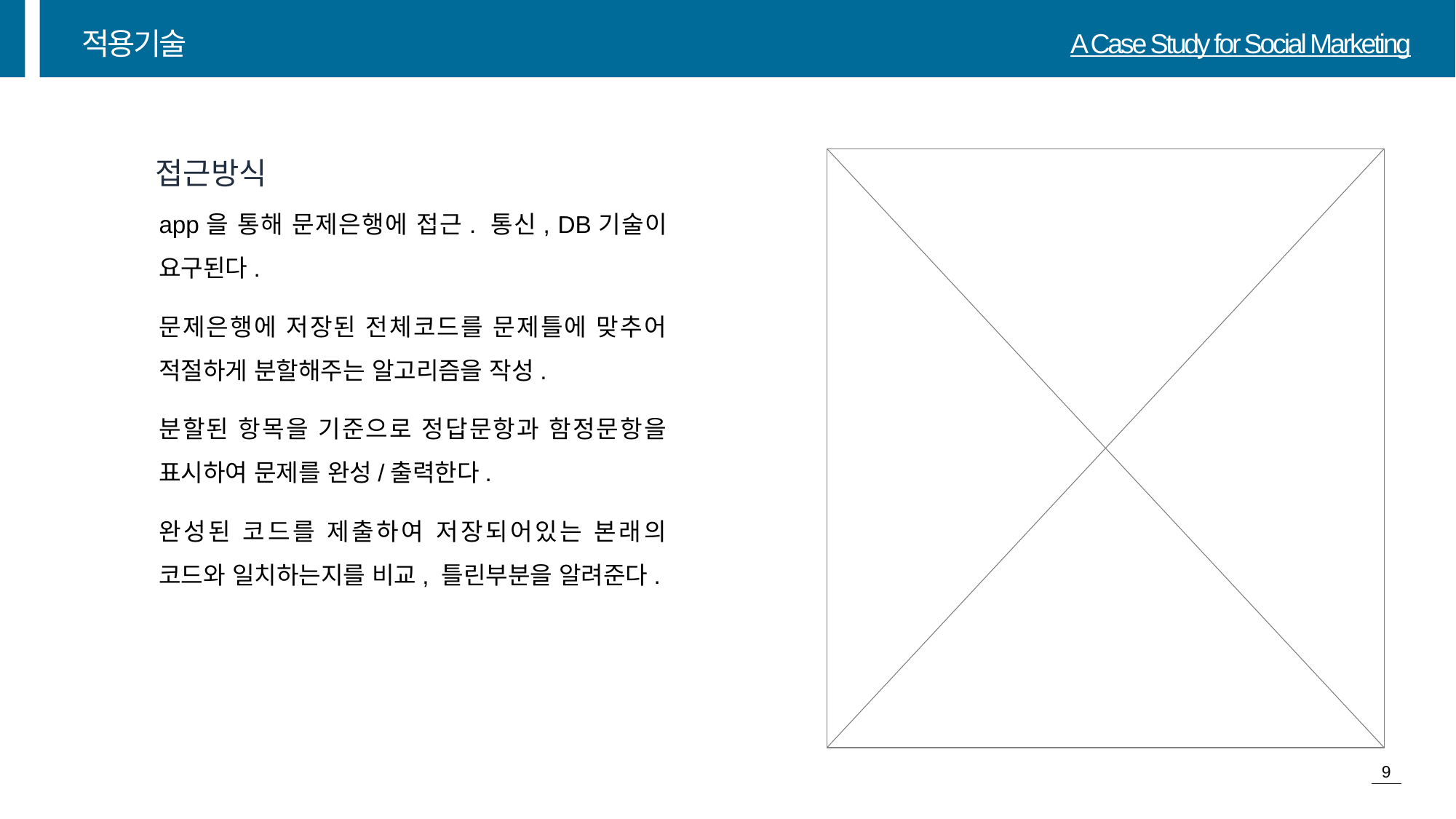

적용기술
접근방식

app을 통해 문제은행에 접근. 통신, DB기술이 요구된다.
문제은행에 저장된 전체코드를 문제틀에 맞추어 적절하게 분할해주는 알고리즘을 작성.
분할된 항목을 기준으로 정답문항과 함정문항을 표시하여 문제를 완성/출력한다.
완성된 코드를 제출하여 저장되어있는 본래의 코드와 일치하는지를 비교, 틀린부분을 알려준다.